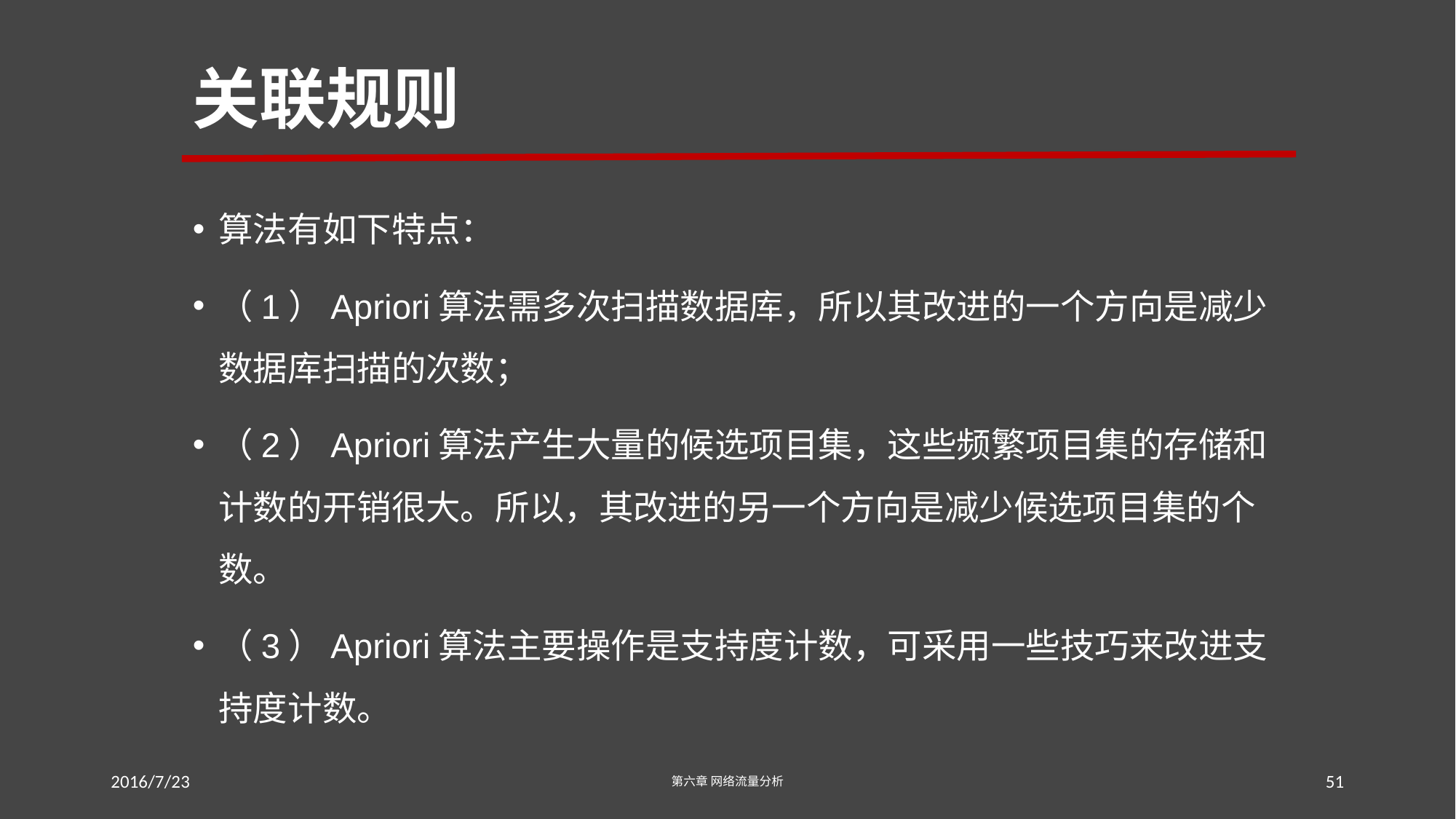

# 关联规则
算法有如下特点：
（1）Apriori算法需多次扫描数据库，所以其改进的一个方向是减少数据库扫描的次数；
（2）Apriori算法产生大量的候选项目集，这些频繁项目集的存储和计数的开销很大。所以，其改进的另一个方向是减少候选项目集的个数。
（3）Apriori算法主要操作是支持度计数，可采用一些技巧来改进支持度计数。

2016/7/23
第六章 网络流量分析
51